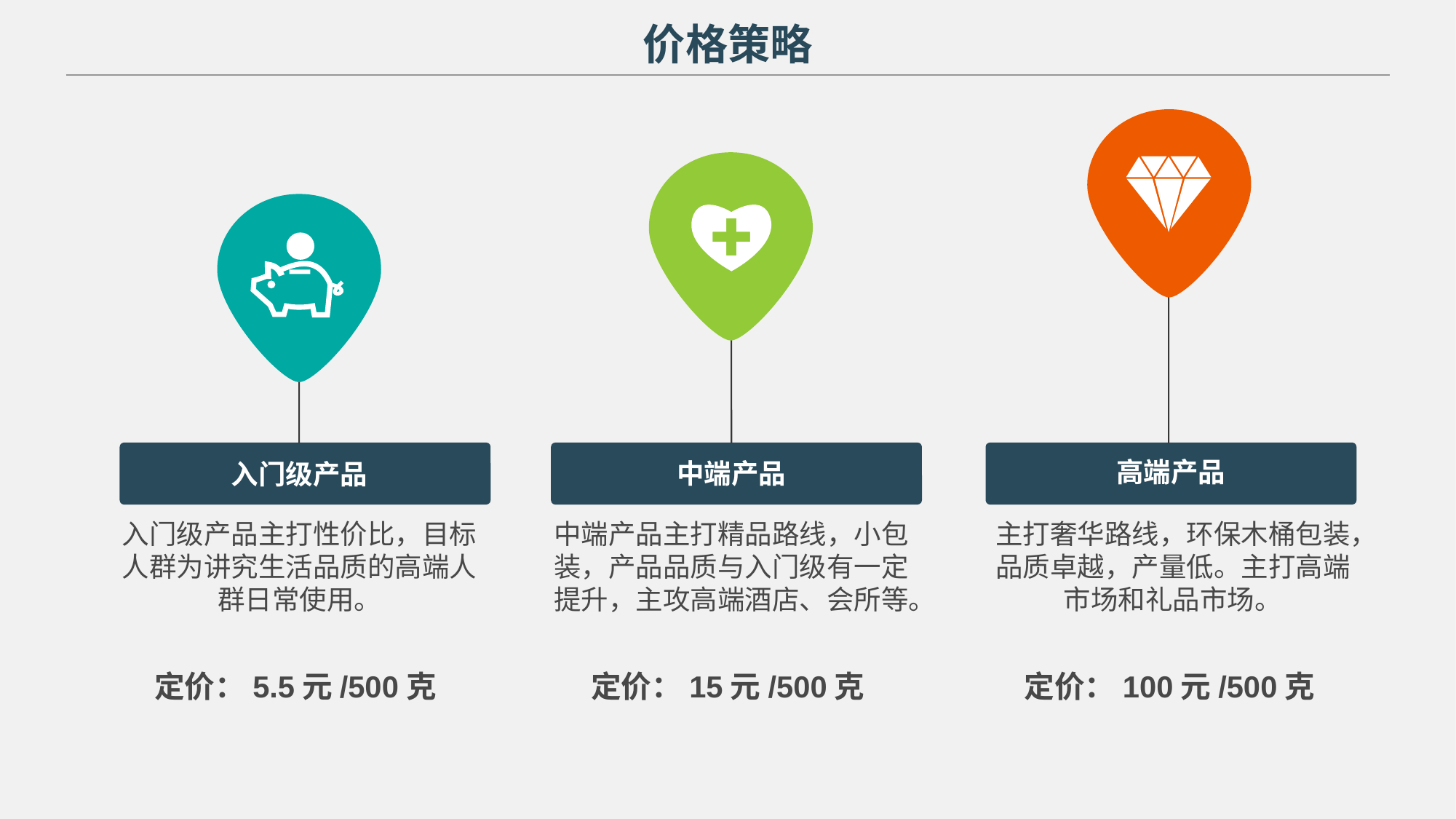

价格策略

高端产品
中端产品
入门级产品
入门级产品主打性价比，目标人群为讲究生活品质的高端人群日常使用。
中端产品主打精品路线，小包装，产品品质与入门级有一定提升，主攻高端酒店、会所等。
主打奢华路线，环保木桶包装，品质卓越，产量低。主打高端市场和礼品市场。
定价：5.5元/500克
定价：15元/500克
定价：100元/500克